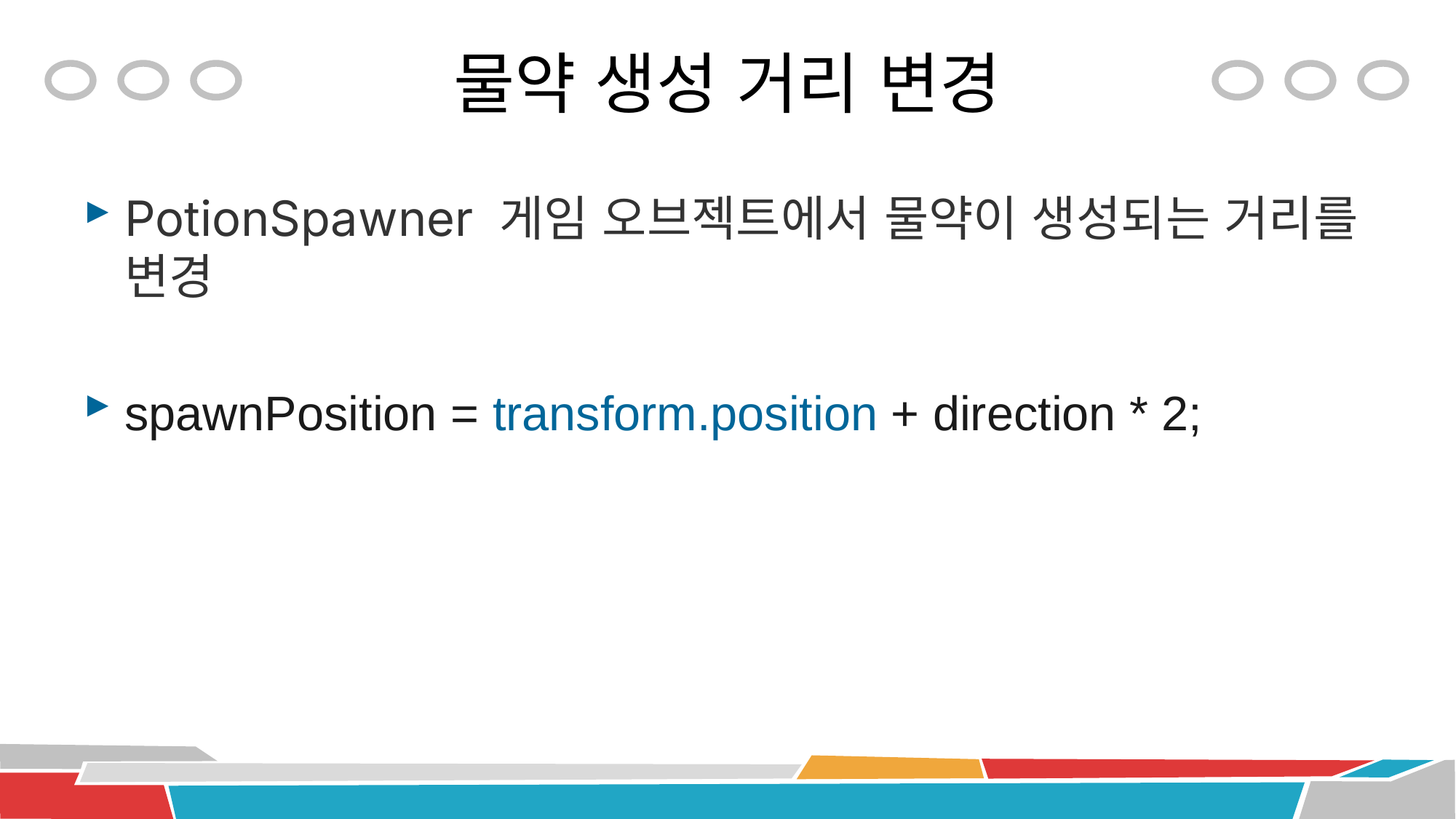

# 물약 생성 거리 변경
PotionSpawner 게임 오브젝트에서 물약이 생성되는 거리를 변경

spawnPosition = transform.position + direction * 2;